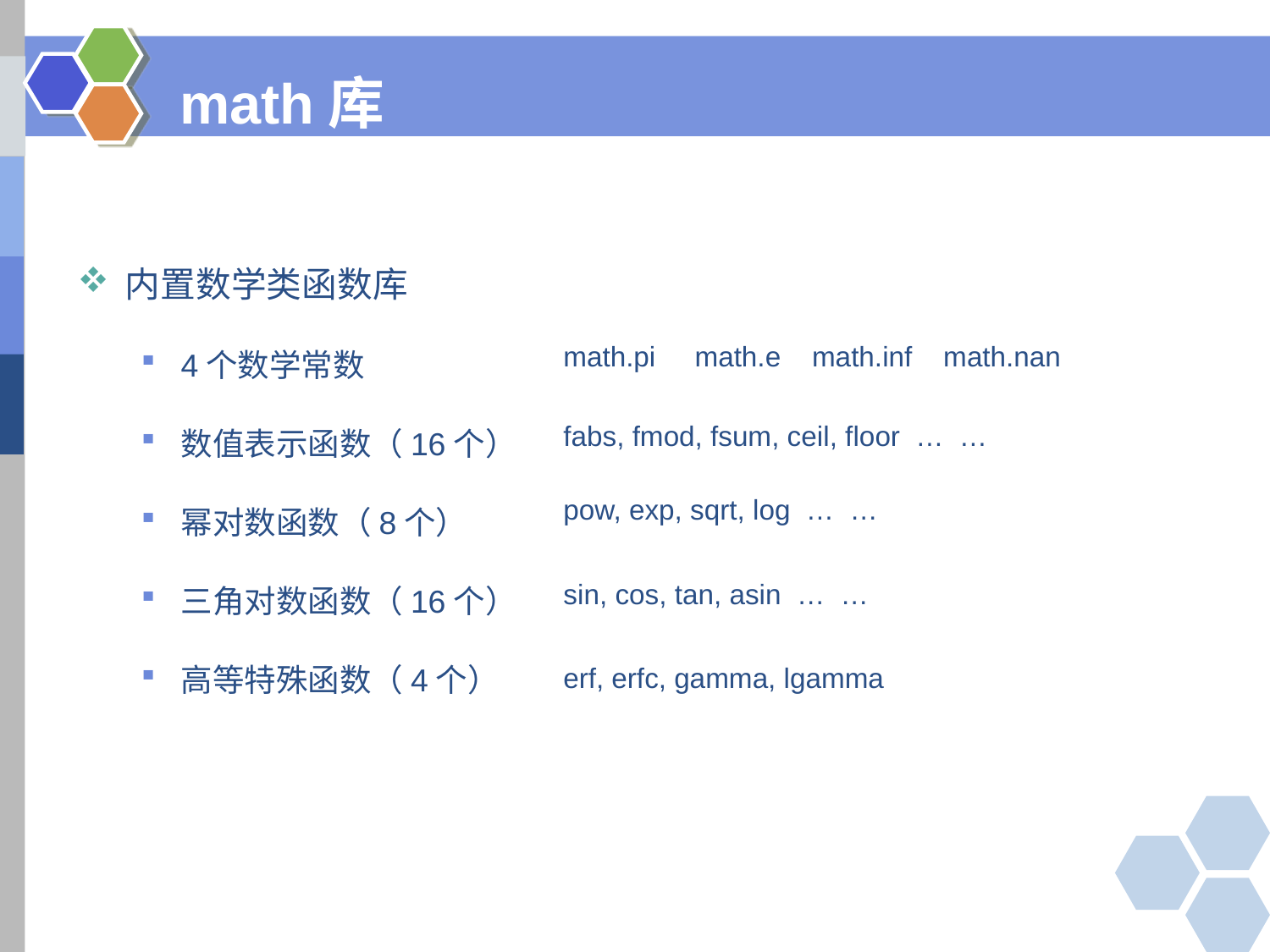

# math库
内置数学类函数库
4个数学常数
数值表示函数（16个）
幂对数函数（8个）
三角对数函数（16个）
高等特殊函数（4个）

math.pi     math.e    math.inf    math.nan
fabs, fmod, fsum, ceil, floor  …  …
pow, exp, sqrt, log  …  …
sin, cos, tan, asin  …  …
erf, erfc, gamma, lgamma